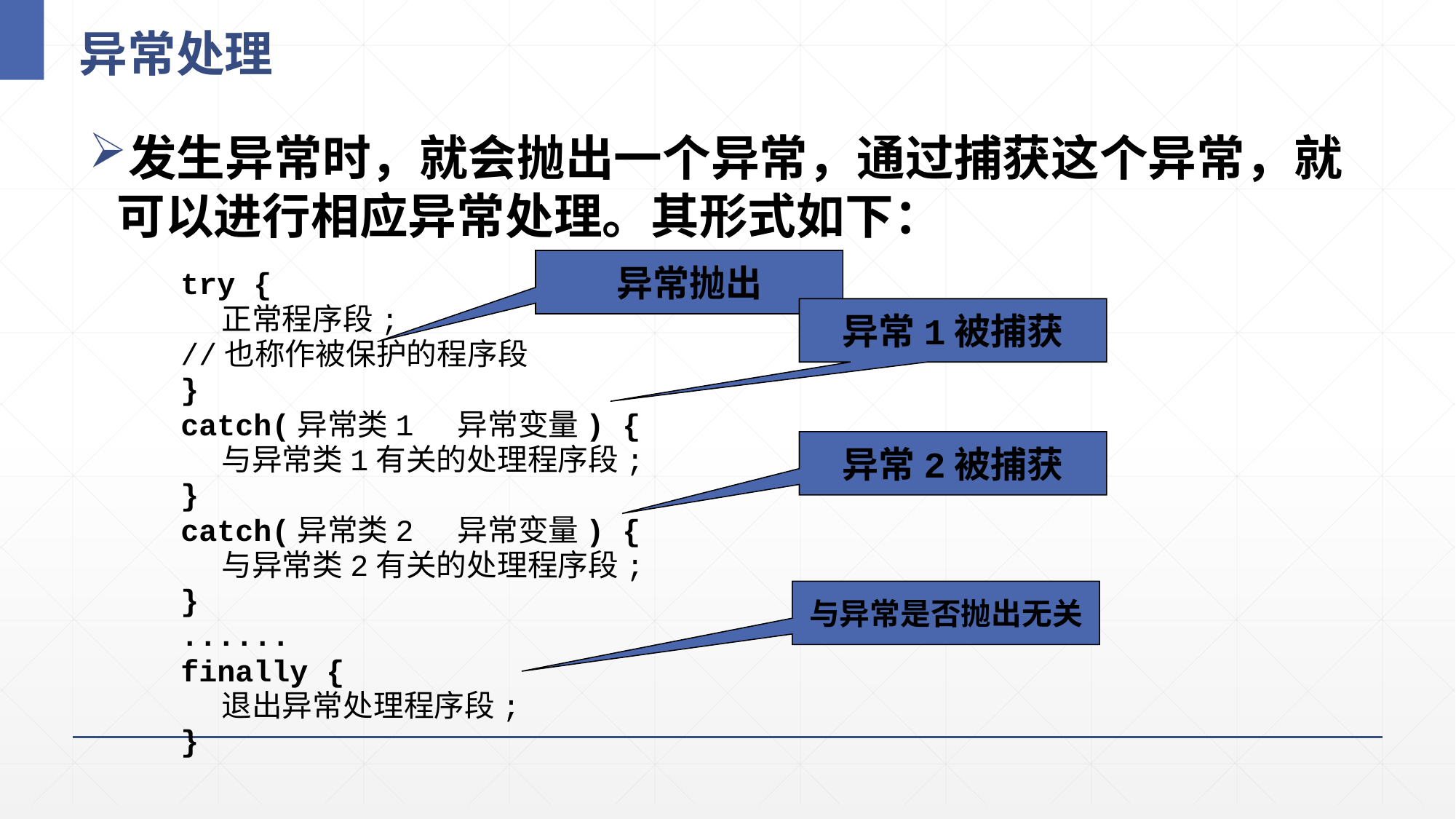

13
# 异常处理
发生异常时，就会抛出一个异常，通过捕获这个异常，就可以进行相应异常处理。其形式如下：
异常抛出
try {
	正常程序段;
//也称作被保护的程序段
}
catch(异常类1  异常变量) {
	与异常类1有关的处理程序段;
}
catch(异常类2  异常变量) {
	与异常类2有关的处理程序段;
}
......
finally {
	退出异常处理程序段;
}
异常1被捕获
异常2被捕获
与异常是否抛出无关